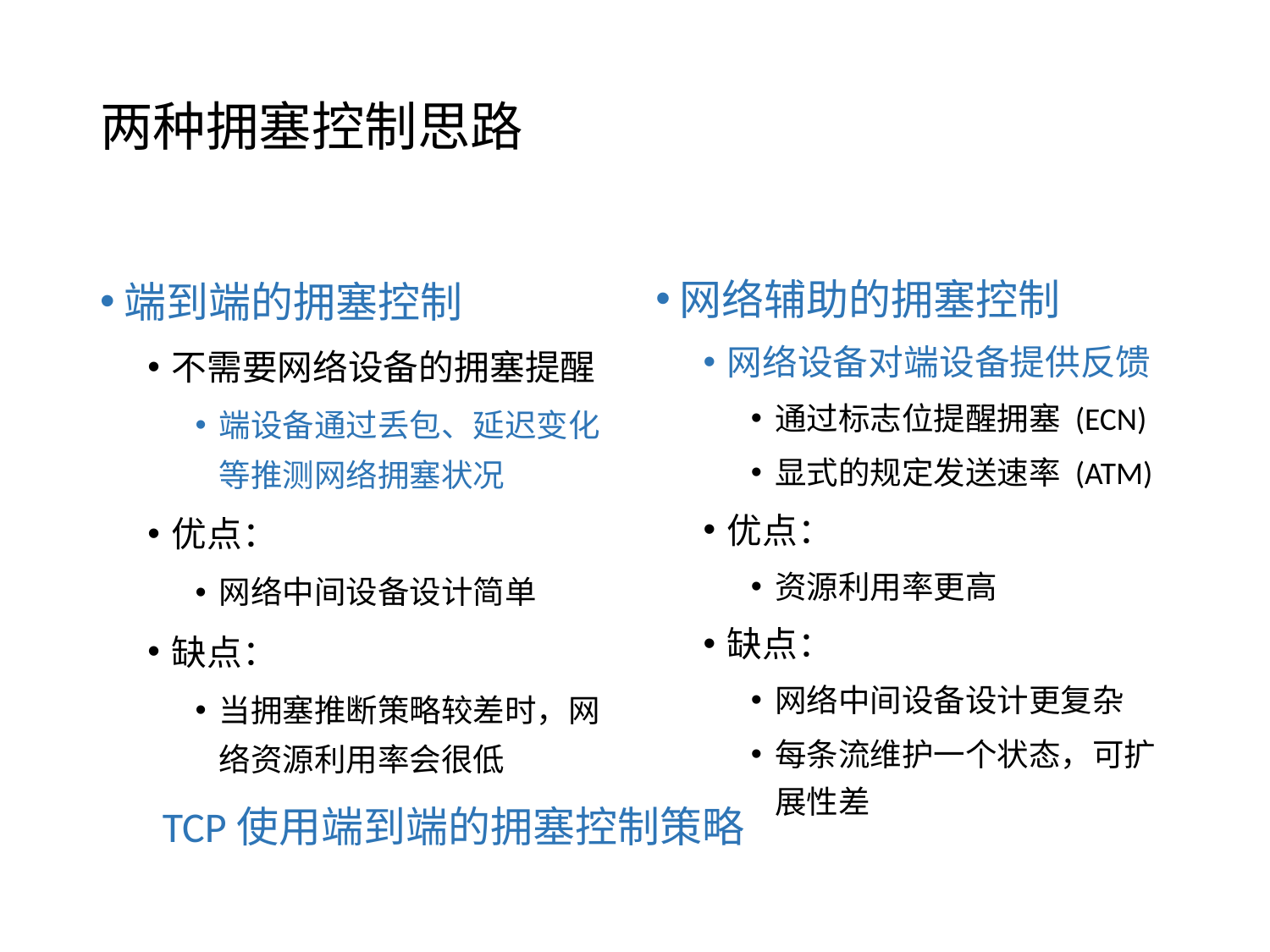

# 两种拥塞控制思路
端到端的拥塞控制
不需要网络设备的拥塞提醒
端设备通过丢包、延迟变化等推测网络拥塞状况
优点：
网络中间设备设计简单
缺点：
当拥塞推断策略较差时，网络资源利用率会很低
网络辅助的拥塞控制
网络设备对端设备提供反馈
通过标志位提醒拥塞 (ECN)
显式的规定发送速率 (ATM)
优点：
资源利用率更高
缺点：
网络中间设备设计更复杂
每条流维护一个状态，可扩展性差
TCP使用端到端的拥塞控制策略
27